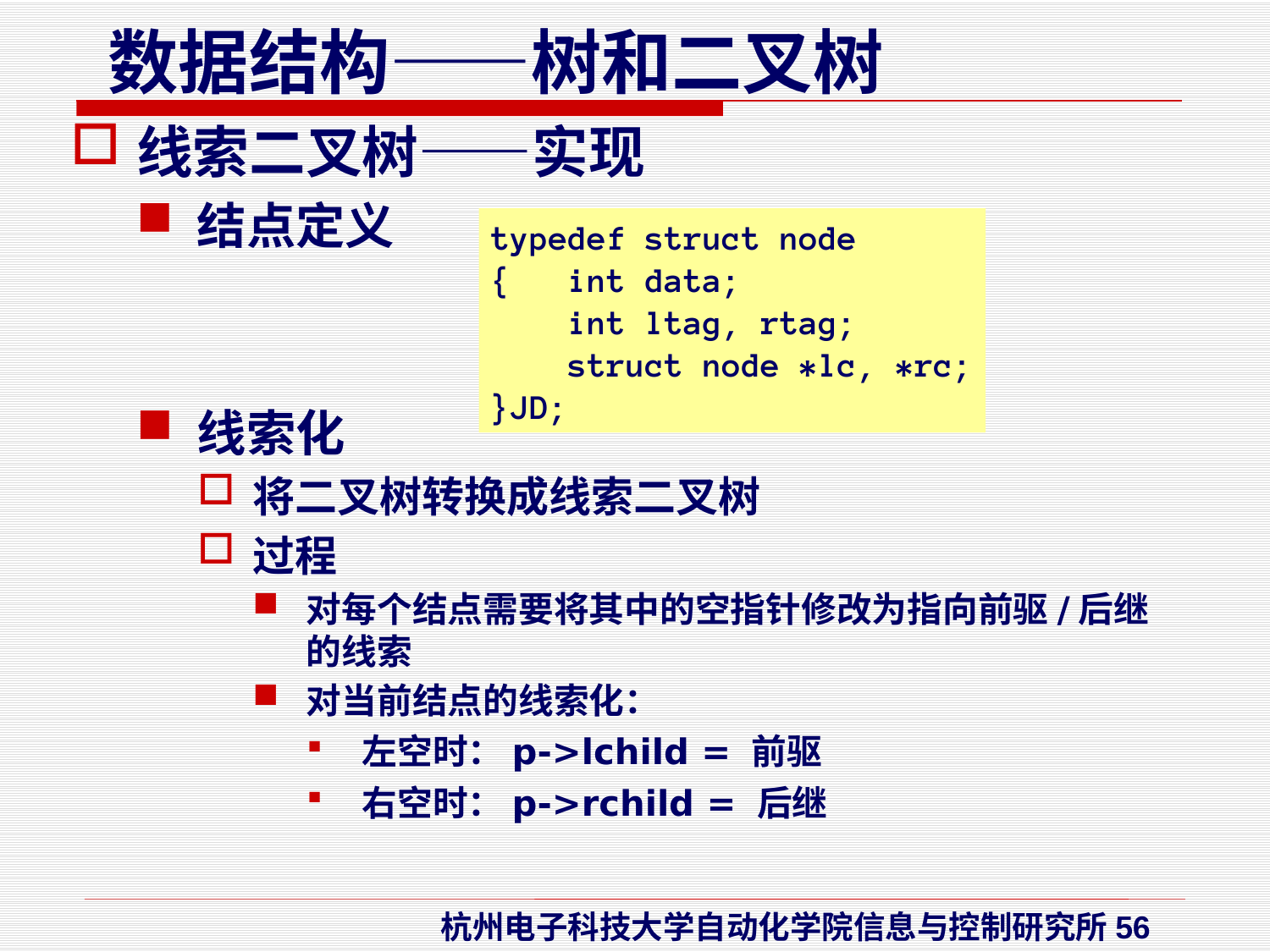

线索二叉树——实现
结点定义

线索化
将二叉树转换成线索二叉树
过程
对每个结点需要将其中的空指针修改为指向前驱/后继的线索
对当前结点的线索化：
左空时：p->lchild = 前驱
右空时：p->rchild = 后继

typedef struct node
{   int data;
    int ltag, rtag;
    struct node *lc, *rc;
}JD;